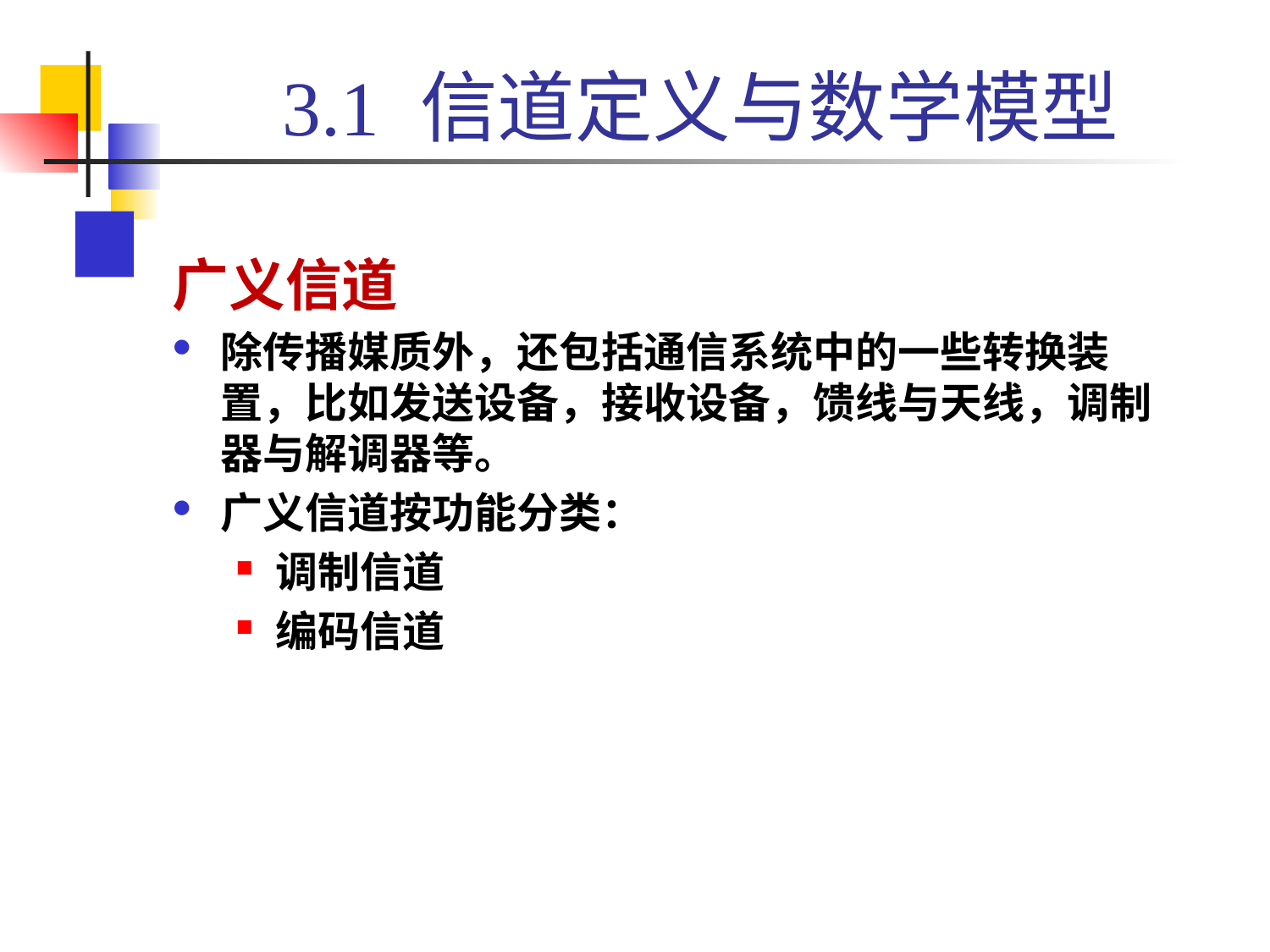

# 3.1 信道定义与数学模型
广义信道
除传播媒质外，还包括通信系统中的一些转换装置，比如发送设备，接收设备，馈线与天线，调制器与解调器等。
广义信道按功能分类：
调制信道
编码信道